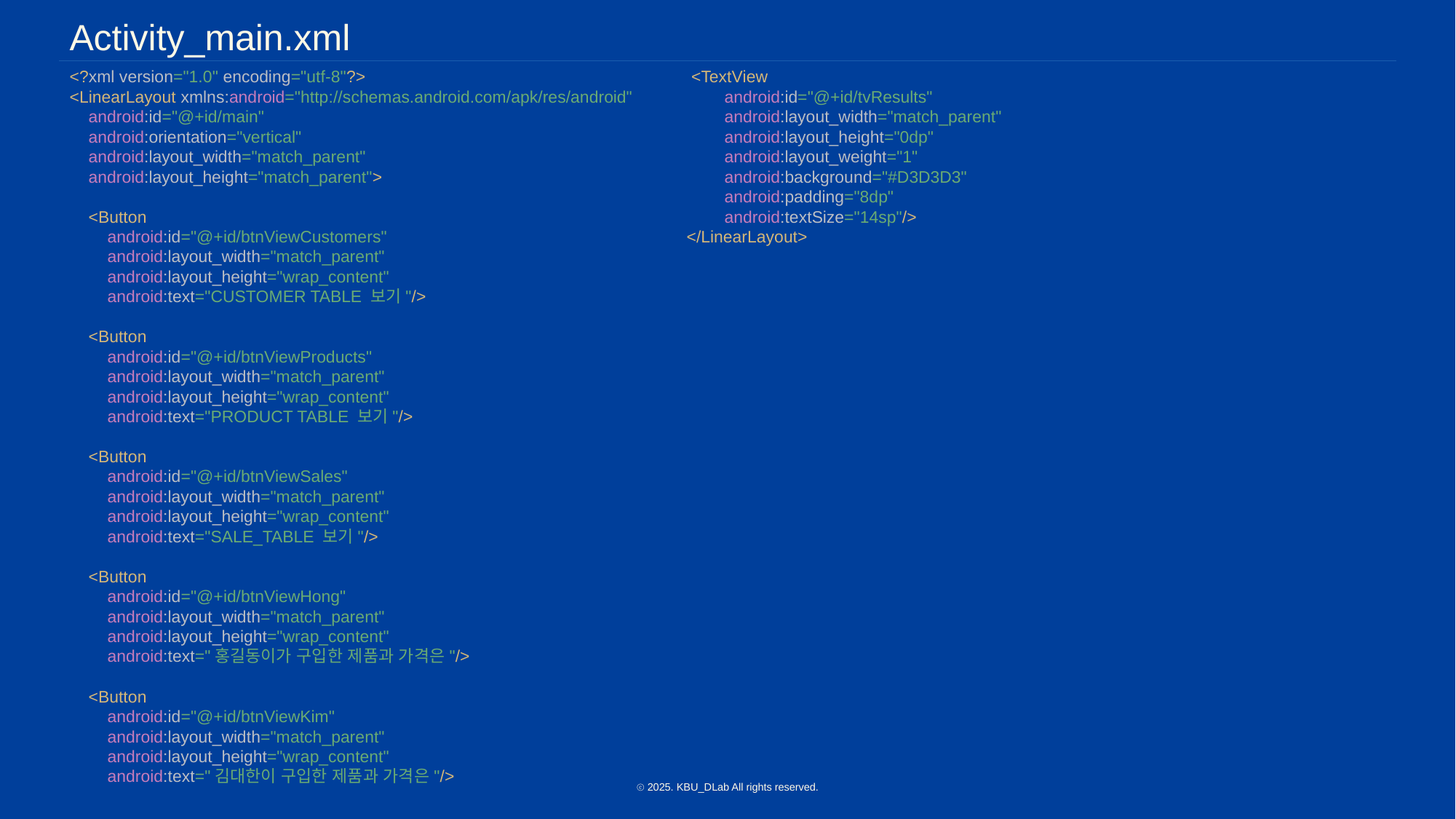

Activity_main.xml
<?xml version="1.0" encoding="utf-8"?>
<LinearLayout xmlns:android="http://schemas.android.com/apk/res/android"
    android:id="@+id/main"
    android:orientation="vertical"
    android:layout_width="match_parent"
    android:layout_height="match_parent">
    <Button
        android:id="@+id/btnViewCustomers"
        android:layout_width="match_parent"
        android:layout_height="wrap_content"
        android:text="CUSTOMER TABLE 보기"/>
    <Button
        android:id="@+id/btnViewProducts"
        android:layout_width="match_parent"
        android:layout_height="wrap_content"
        android:text="PRODUCT TABLE 보기"/>
    <Button
        android:id="@+id/btnViewSales"
        android:layout_width="match_parent"
        android:layout_height="wrap_content"
        android:text="SALE_TABLE 보기"/>
    <Button
        android:id="@+id/btnViewHong"
        android:layout_width="match_parent"
        android:layout_height="wrap_content"
        android:text="홍길동이가 구입한 제품과 가격은"/>
    <Button
        android:id="@+id/btnViewKim"
        android:layout_width="match_parent"
        android:layout_height="wrap_content"
        android:text="김대한이 구입한 제품과 가격은"/>
 <TextView
        android:id="@+id/tvResults"
        android:layout_width="match_parent"
        android:layout_height="0dp"
        android:layout_weight="1"
        android:background="#D3D3D3"
        android:padding="8dp"
        android:textSize="14sp"/>
</LinearLayout>